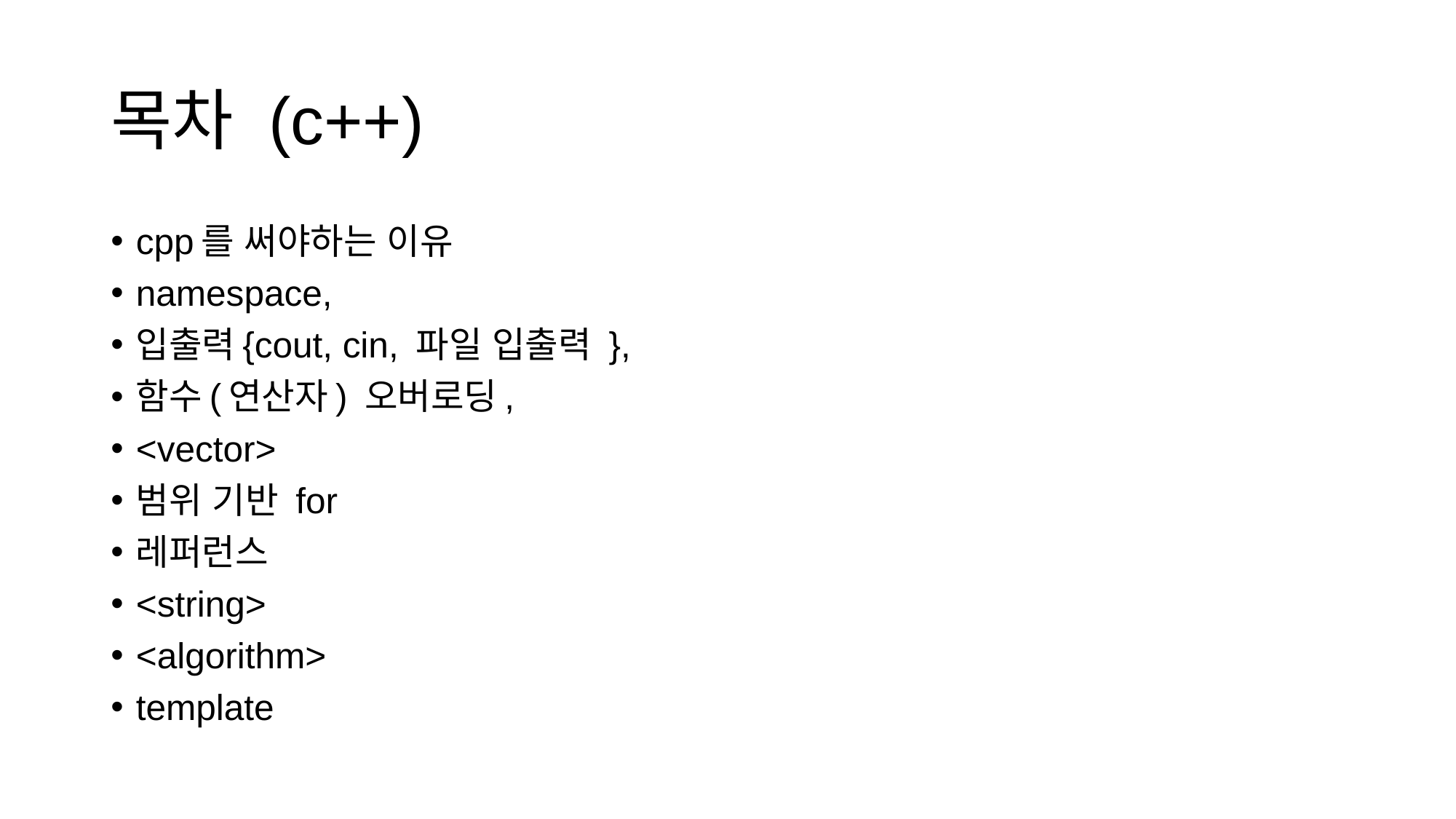

# 목차 (c++)
cpp를 써야하는 이유
namespace,
입출력{cout, cin, 파일 입출력 },
함수(연산자) 오버로딩,
<vector>
범위 기반 for
레퍼런스
<string>
<algorithm>
template